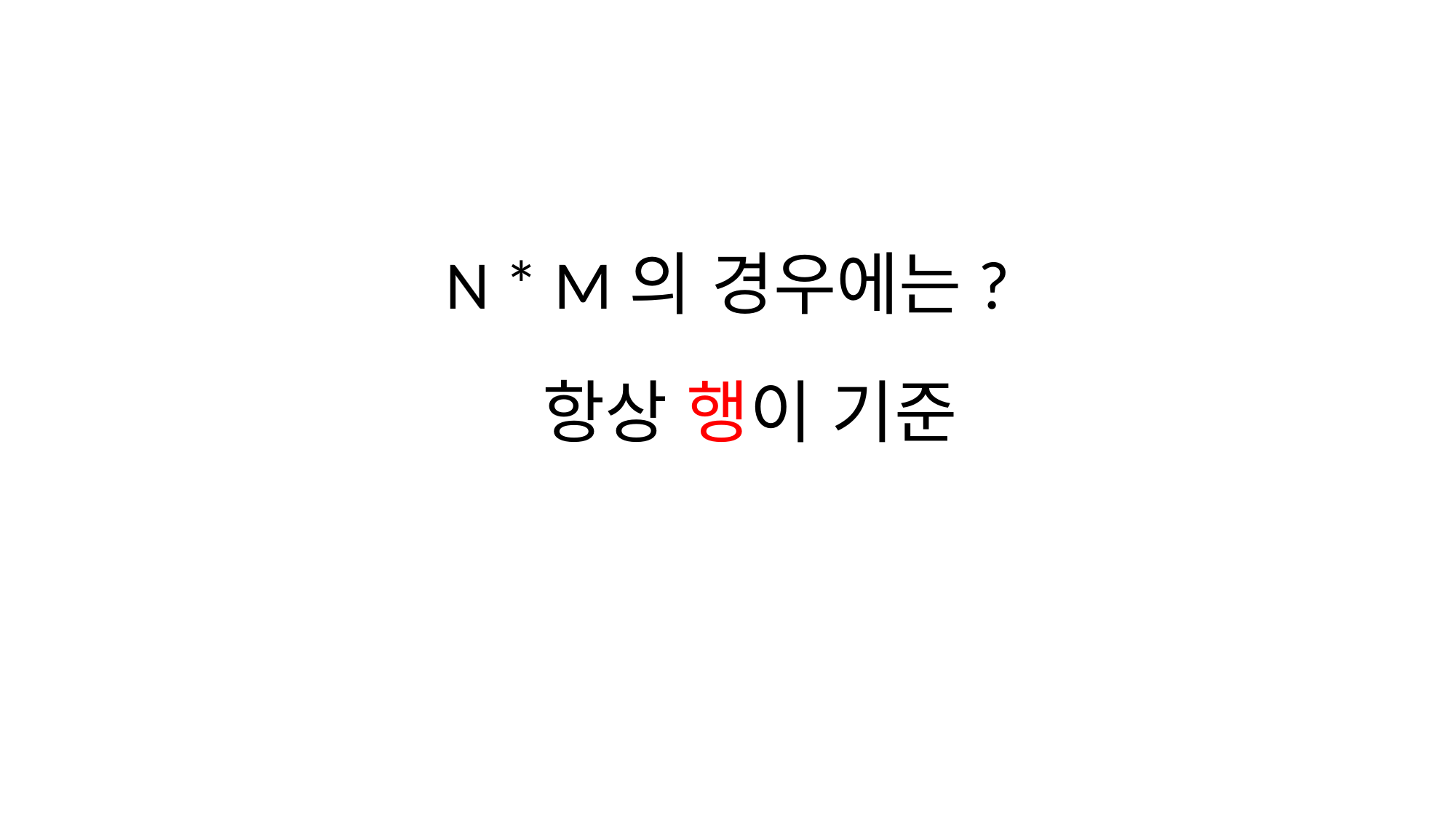

N * M의 경우에는?
항상 행이 기준